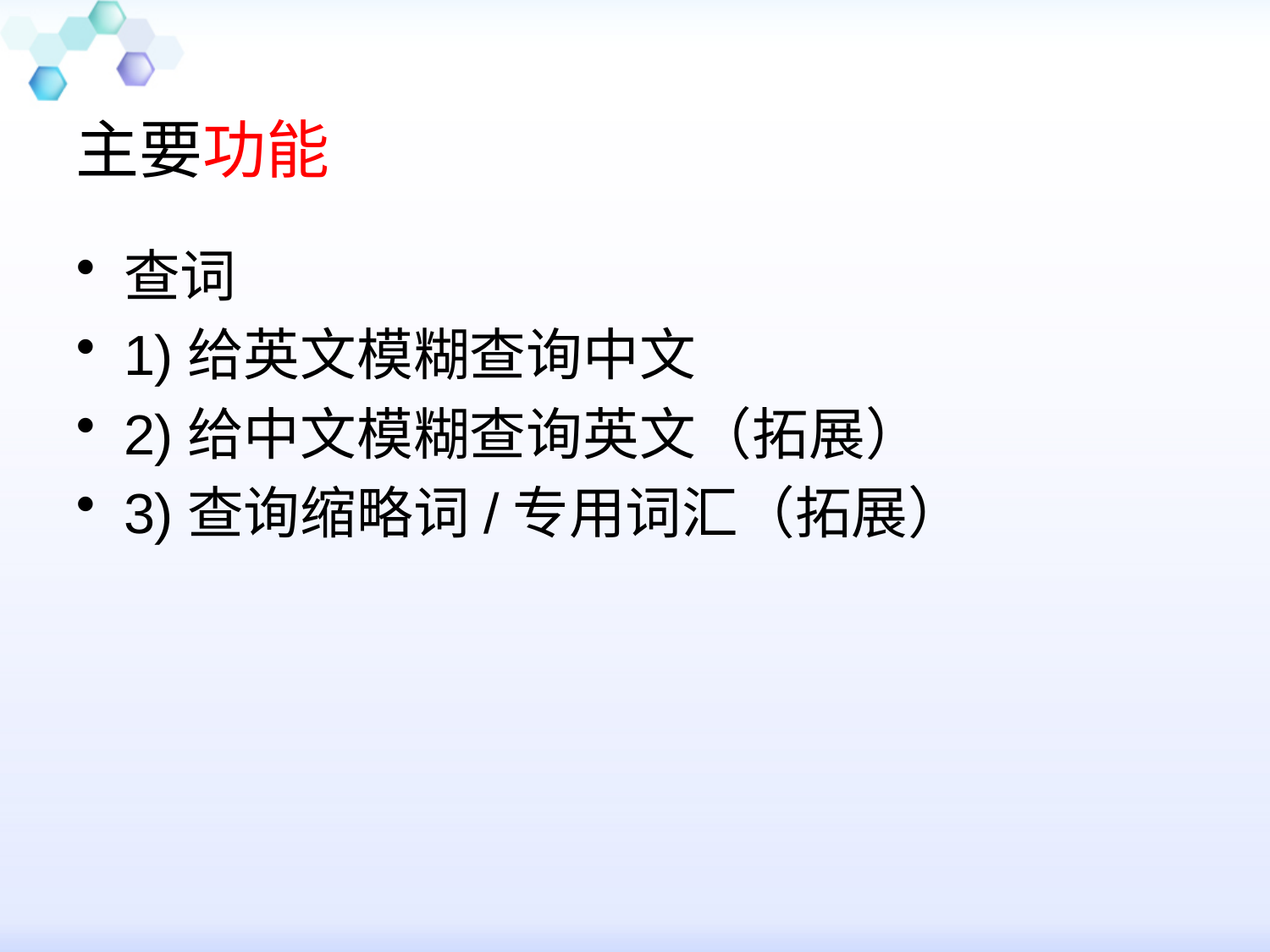

# 主要功能
查词
1)给英文模糊查询中文
2)给中文模糊查询英文（拓展）
3)查询缩略词/专用词汇（拓展）